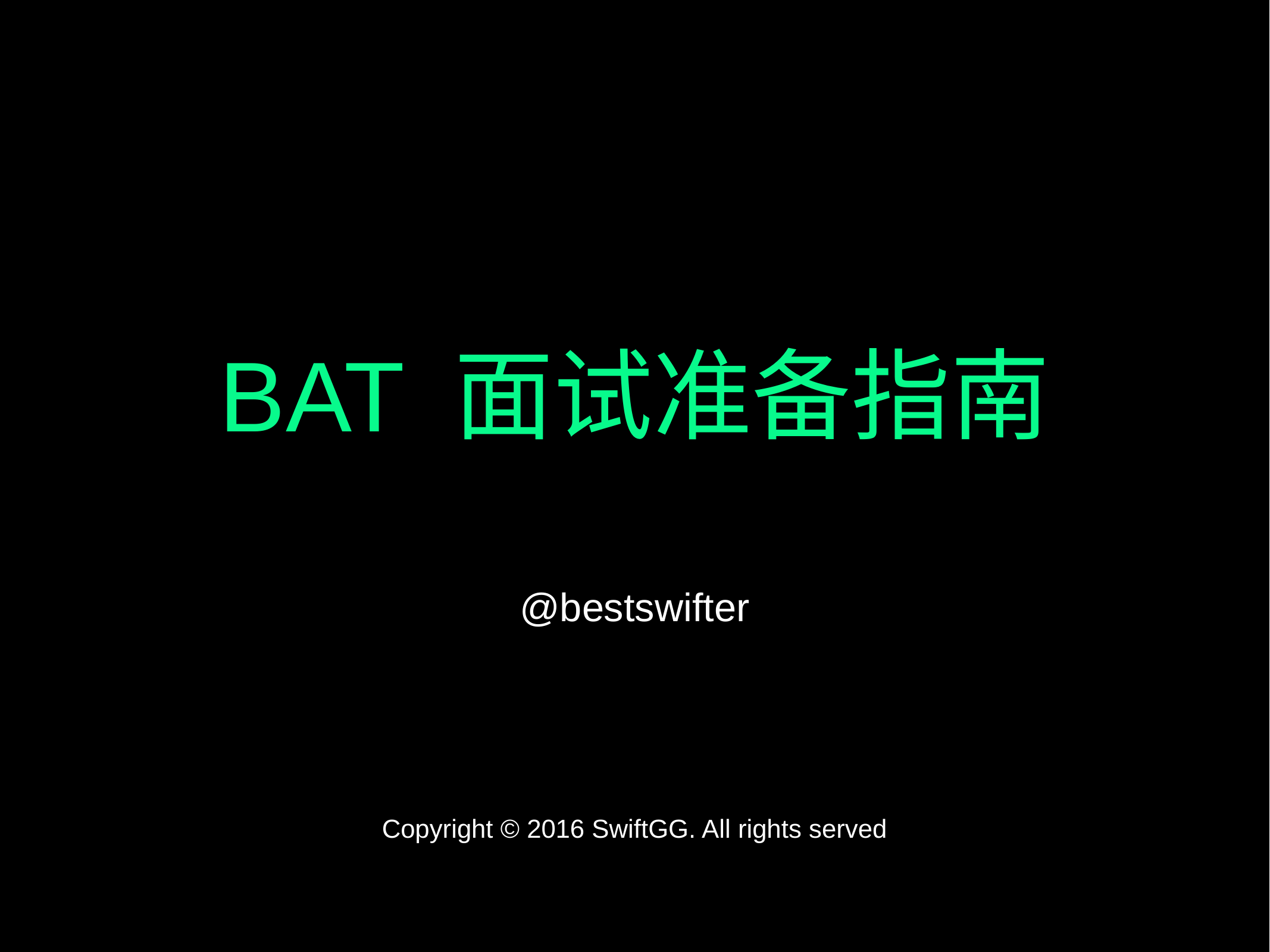

# BAT 面试准备指南
@bestswifter
Copyright © 2016 SwiftGG. All rights served